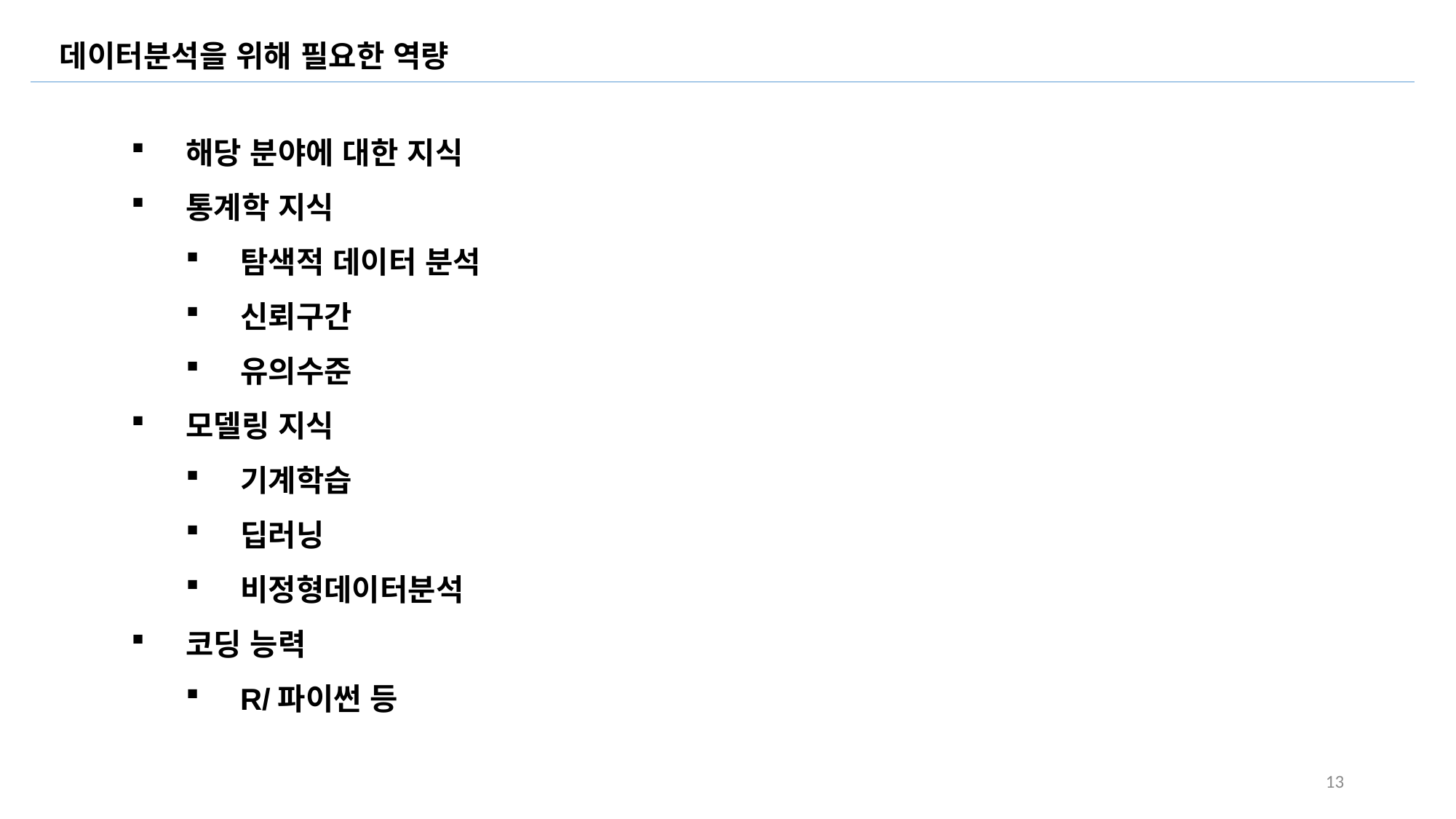

데이터분석을 위해 필요한 역량
해당 분야에 대한 지식
통계학 지식
탐색적 데이터 분석
신뢰구간
유의수준
모델링 지식
기계학습
딥러닝
비정형데이터분석
코딩 능력
R/파이썬 등
13